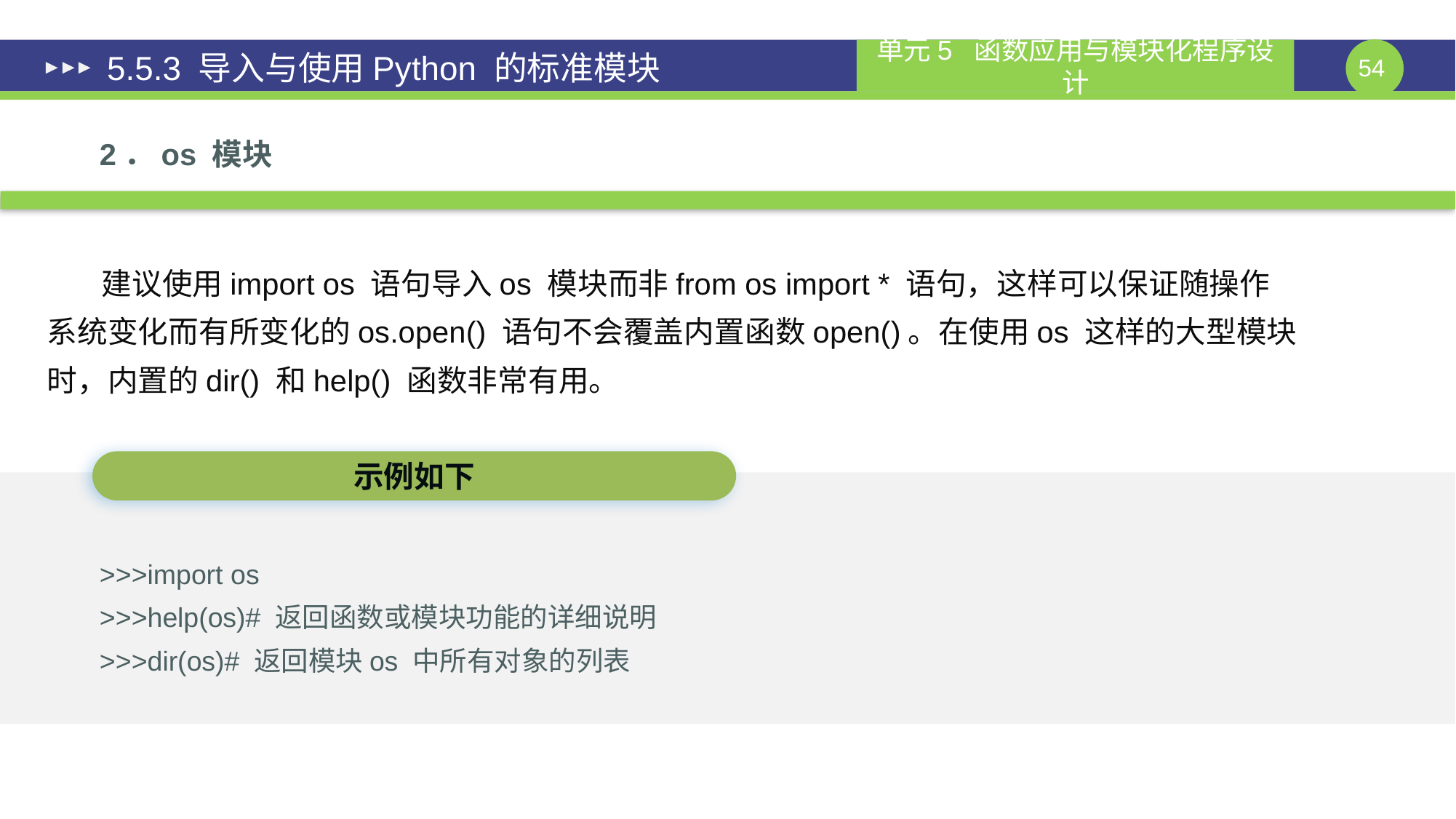

# 5.5.3 导入与使用Python 的标准模块
2．os 模块

建议使用import os 语句导入os 模块而非from os import * 语句，这样可以保证随操作系统变化而有所变化的os.open() 语句不会覆盖内置函数open()。在使用os 这样的大型模块时，内置的dir() 和help() 函数非常有用。
示例如下

>>>import os
>>>help(os)# 返回函数或模块功能的详细说明
>>>dir(os)# 返回模块os 中所有对象的列表